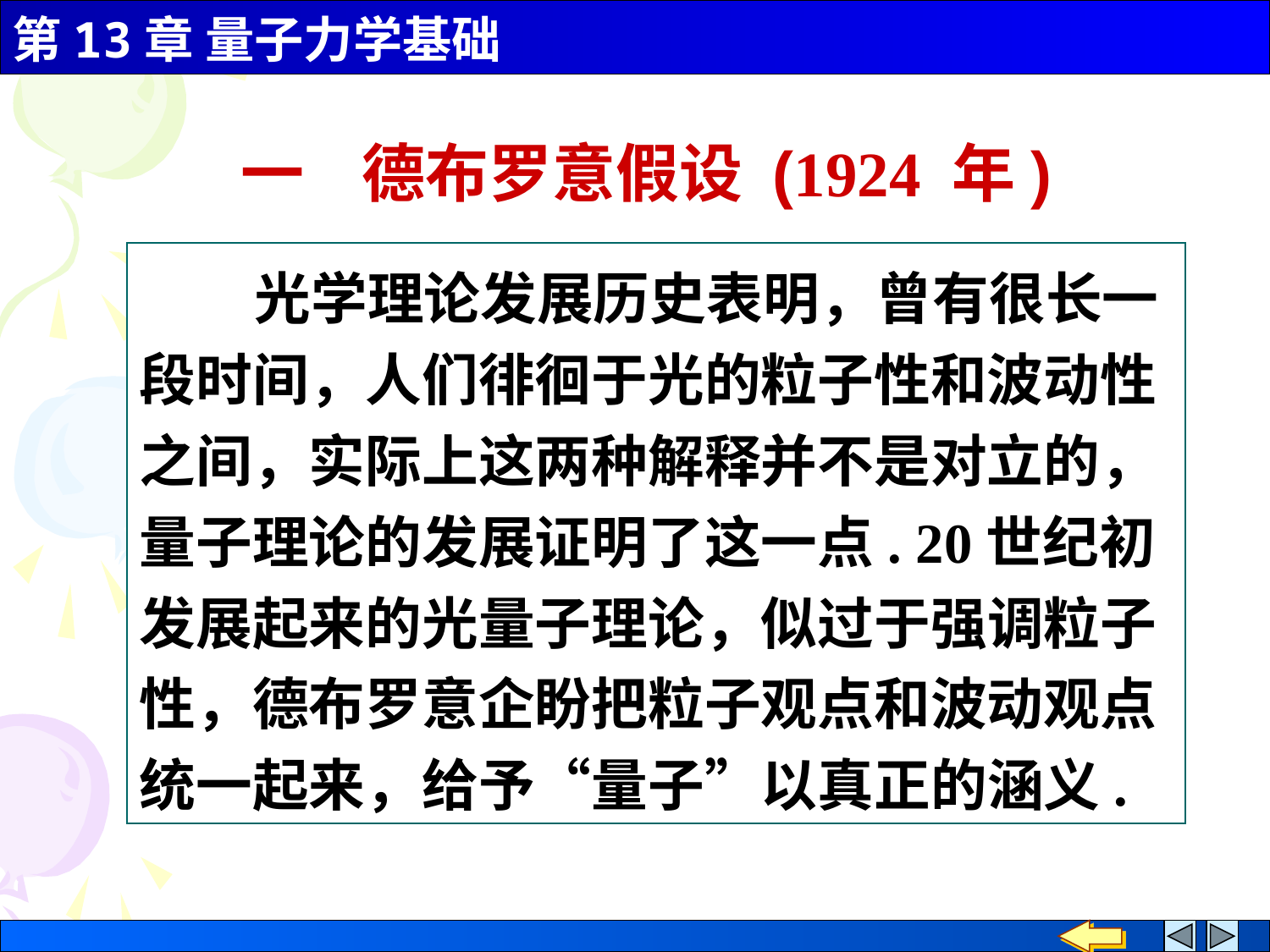

一    德布罗意假设 (1924 年)
           光学理论发展历史表明，曾有很长一段时间，人们徘徊于光的粒子性和波动性之间，实际上这两种解释并不是对立的，量子理论的发展证明了这一点. 20世纪初发展起来的光量子理论，似过于强调粒子性，德布罗意企盼把粒子观点和波动观点统一起来，给予“量子”以真正的涵义.
77